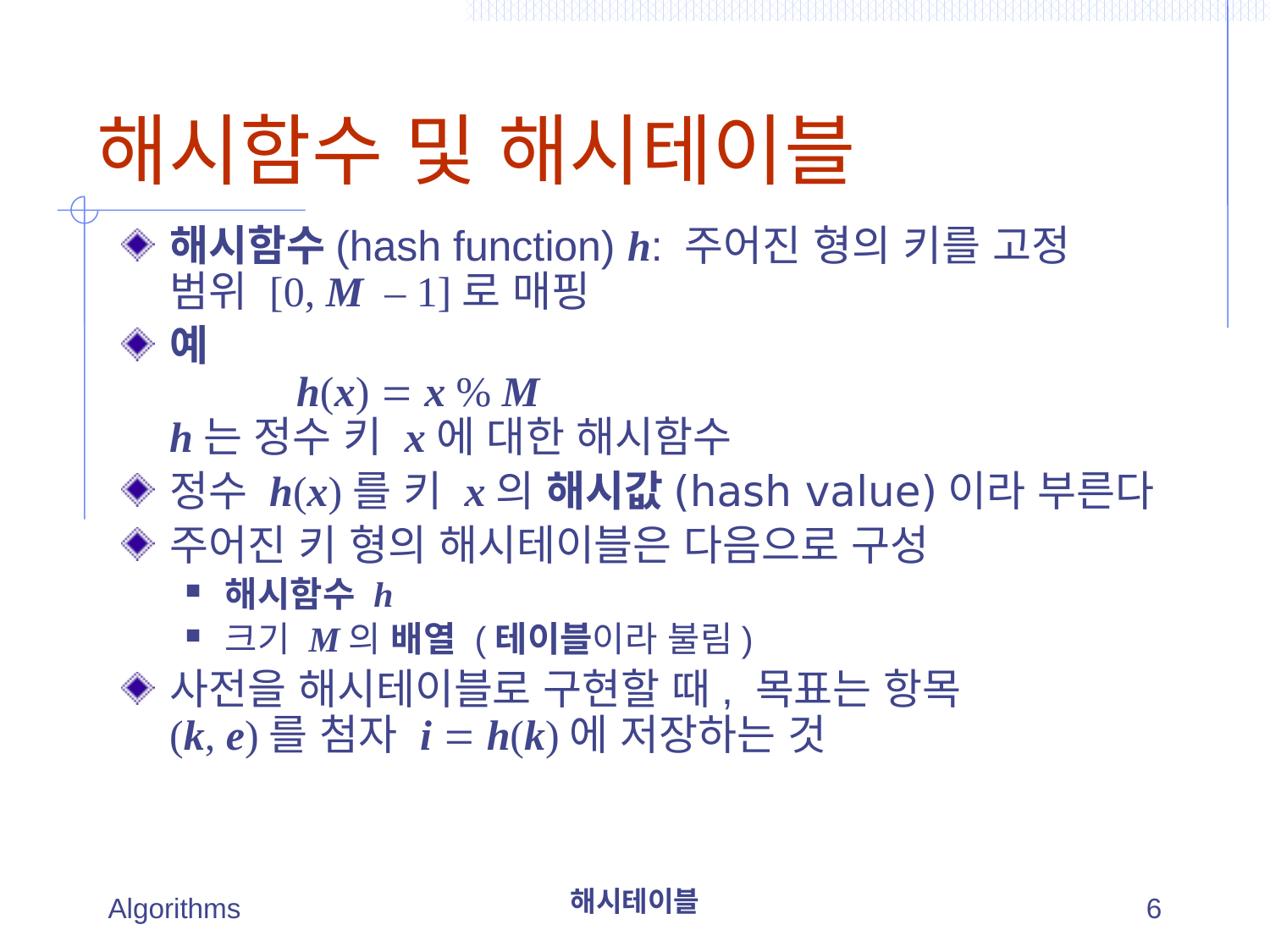

# 해시함수 및 해시테이블
해시함수(hash function) h: 주어진 형의 키를 고정 범위 [0, M – 1]로 매핑
예
	h(x) = x % M
h는 정수 키 x에 대한 해시함수
정수 h(x)를 키 x의 해시값(hash value)이라 부른다
주어진 키 형의 해시테이블은 다음으로 구성
해시함수 h
크기 M의 배열 (테이블이라 불림)
사전을 해시테이블로 구현할 때, 목표는 항목
(k, e)를 첨자 i = h(k)에 저장하는 것
Algorithms
해시테이블
6